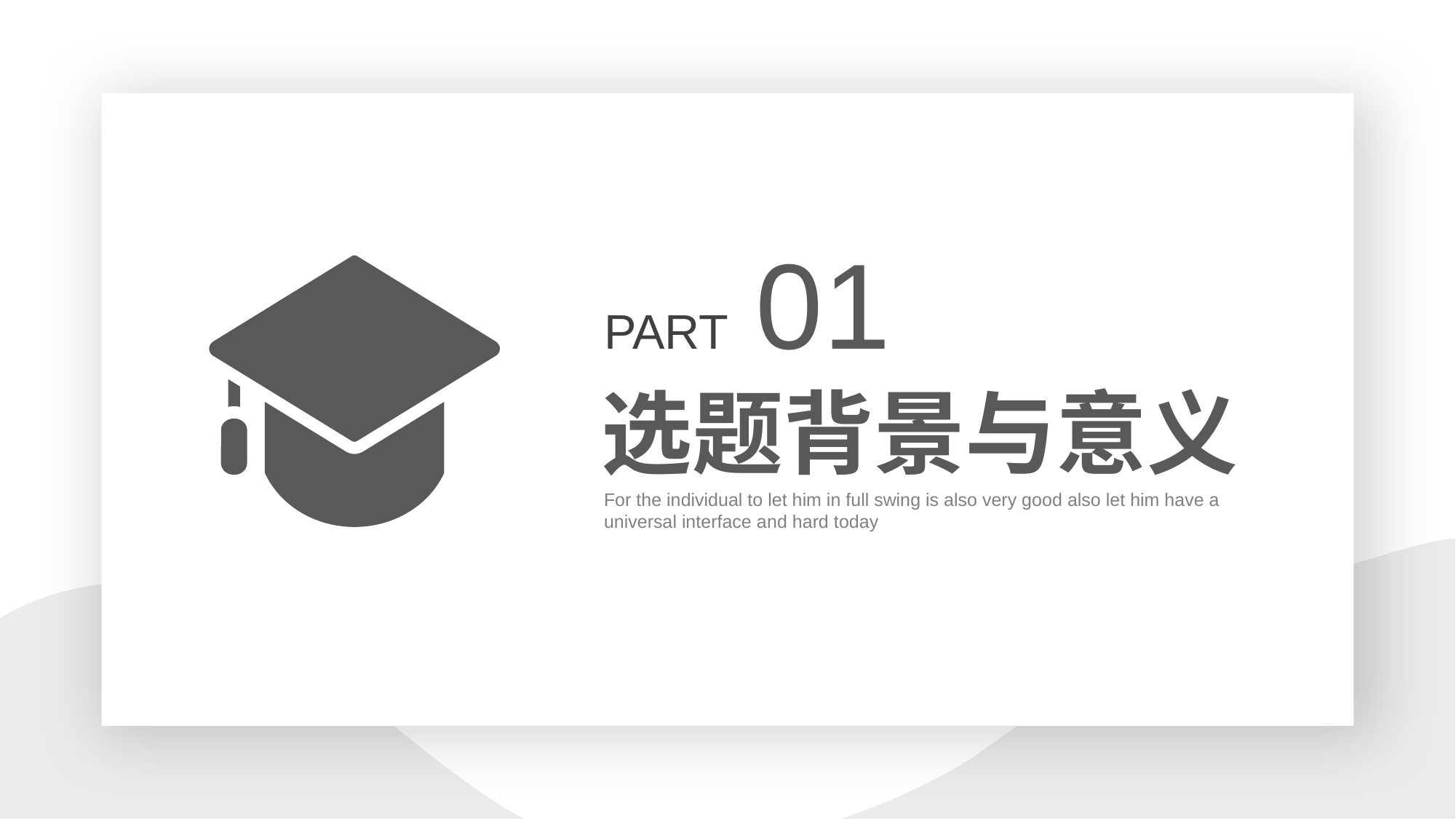

PART  01
选题背景与意义
For the individual to let him in full swing is also very good also let him have a universal interface and hard today